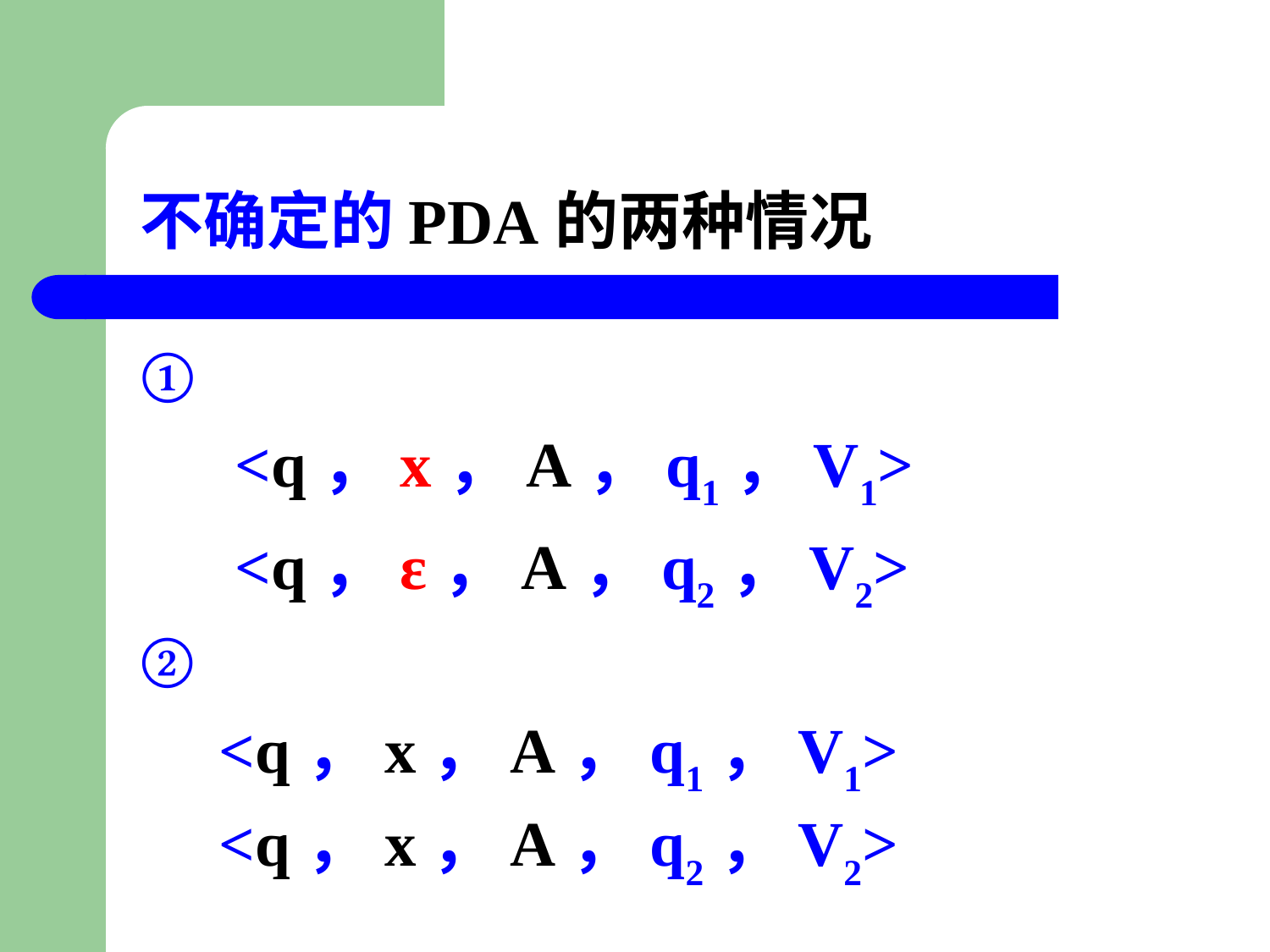

# 不确定的PDA的两种情况
①
      <q，x，A，q1，V1>
      <q，ε，A，q2，V2>
②
     <q，x，A，q1，V1>
     <q，x，A，q2，V2>